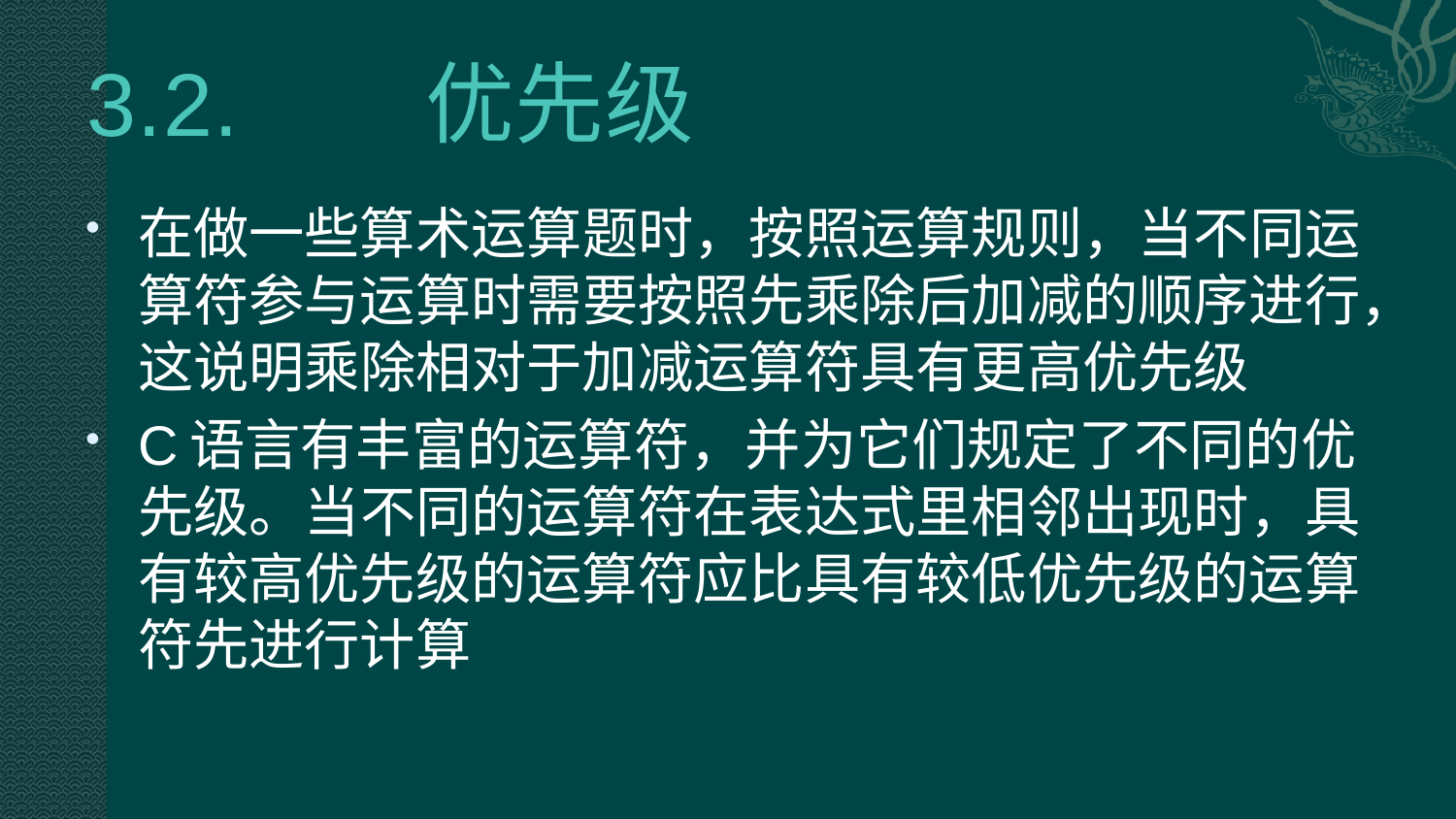

# 3.2.	 优先级
在做一些算术运算题时，按照运算规则，当不同运算符参与运算时需要按照先乘除后加减的顺序进行，这说明乘除相对于加减运算符具有更高优先级
C语言有丰富的运算符，并为它们规定了不同的优先级。当不同的运算符在表达式里相邻出现时，具有较高优先级的运算符应比具有较低优先级的运算符先进行计算